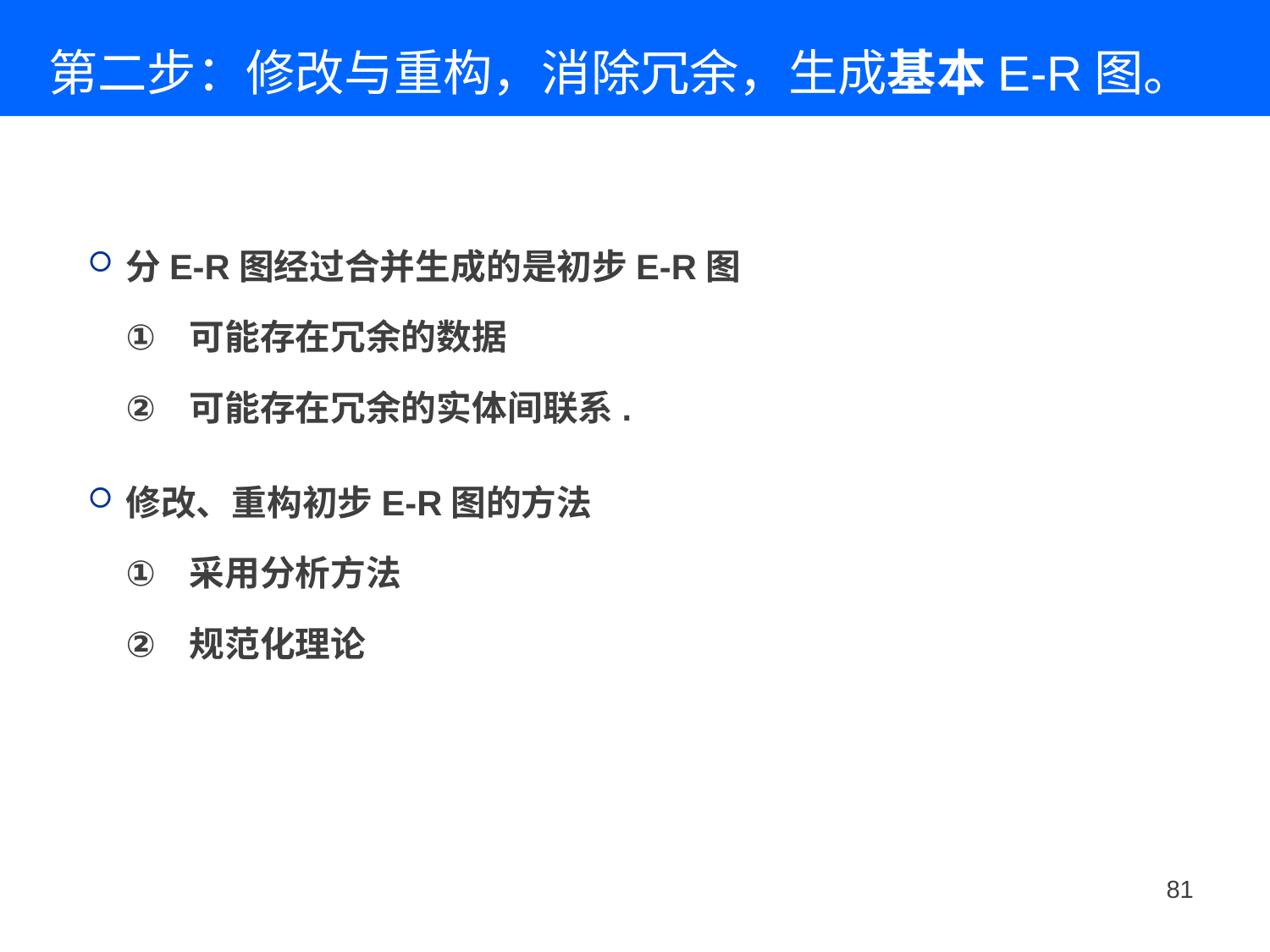

# 第二步：修改与重构，消除冗余，生成基本E-R图。优化全局E-R图
分E-R图经过合并生成的是初步E-R图
可能存在冗余的数据
可能存在冗余的实体间联系.
修改、重构初步E-R图的方法
采用分析方法
规范化理论
81